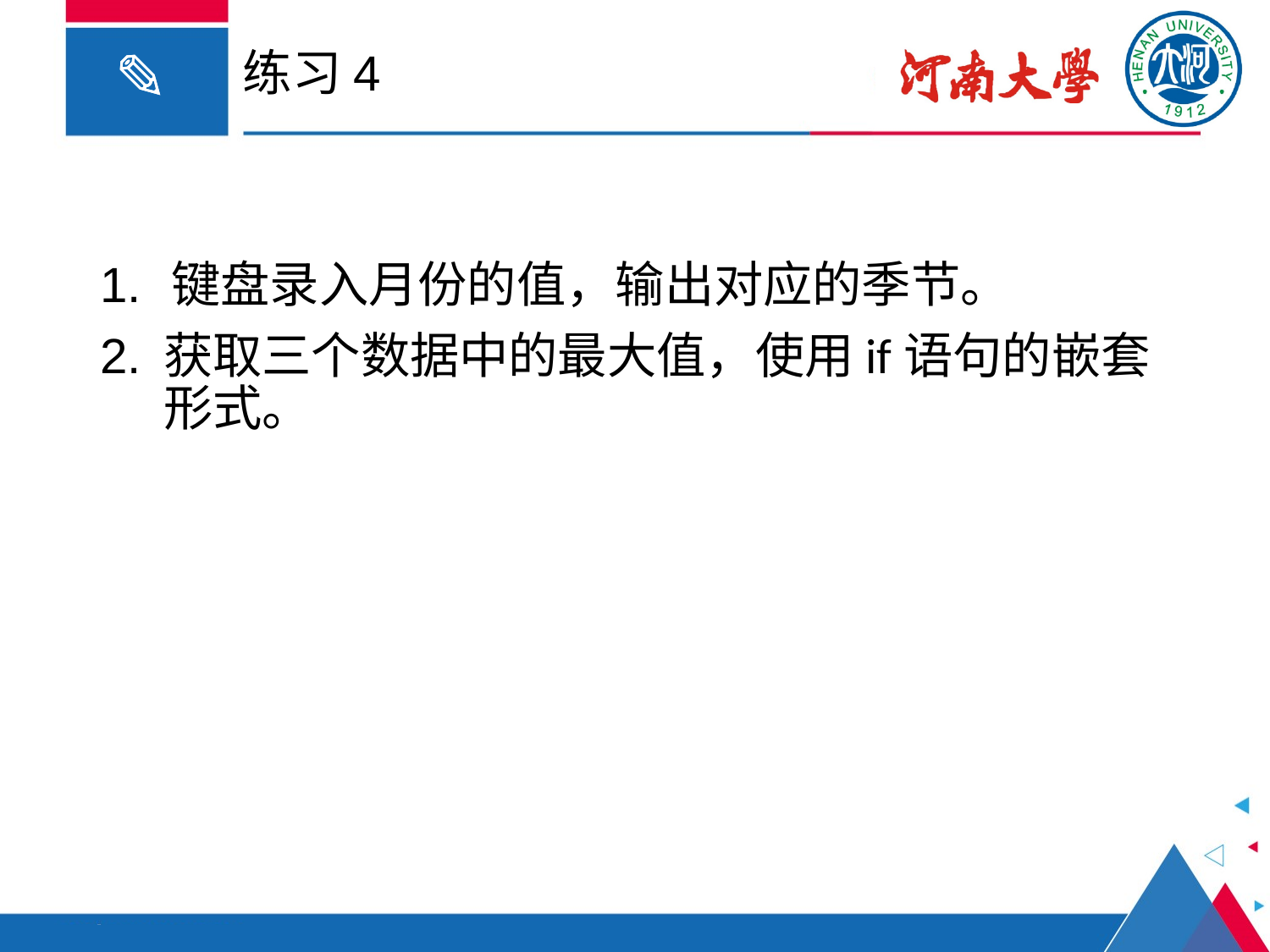

# 练习4
键盘录入月份的值，输出对应的季节。
获取三个数据中的最大值，使用if语句的嵌套形式。